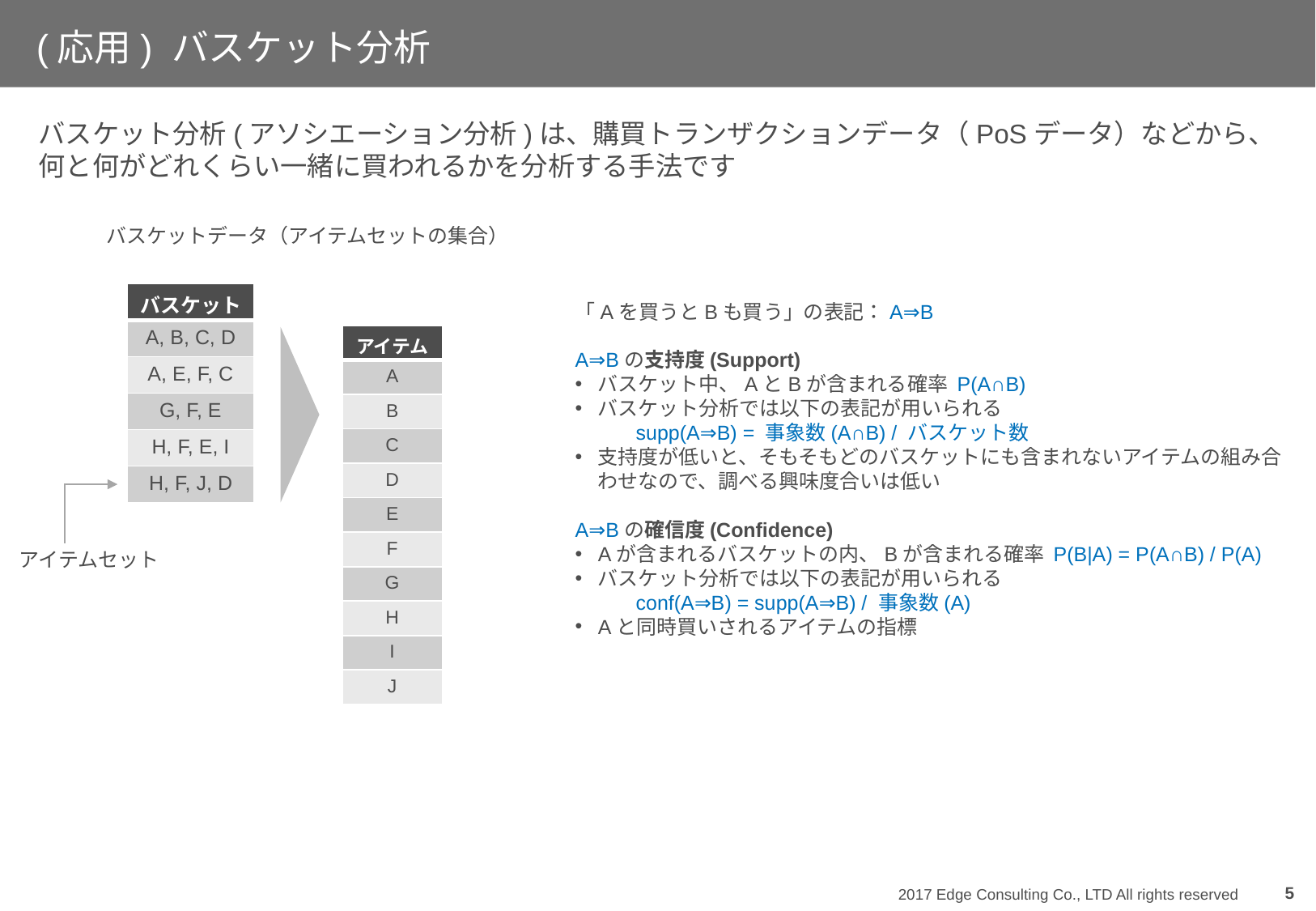

# (応用) バスケット分析
バスケット分析(アソシエーション分析)は、購買トランザクションデータ（PoSデータ）などから、何と何がどれくらい一緒に買われるかを分析する手法です

バスケットデータ（アイテムセットの集合）
| バスケット |
| --- |
| A, B, C, D |
| A, E, F, C |
| G, F, E |
| H, F, E, I |
| H, F, J, D |
「Aを買うとBも買う」の表記：A⇒B

A⇒Bの支持度(Support)
バスケット中、AとBが含まれる確率 P(A∩B)
バスケット分析では以下の表記が用いられる
supp(A⇒B) = 事象数(A∩B) / バスケット数
支持度が低いと、そもそもどのバスケットにも含まれないアイテムの組み合わせなので、調べる興味度合いは低い

A⇒Bの確信度(Confidence)
Aが含まれるバスケットの内、Bが含まれる確率 P(B|A) = P(A∩B) / P(A)
バスケット分析では以下の表記が用いられる
conf(A⇒B) = supp(A⇒B) / 事象数(A)
Aと同時買いされるアイテムの指標

| アイテム |
| --- |
| A |
| B |
| C |
| D |
| E |
| F |
| G |
| H |
| I |
| J |

アイテムセット
5